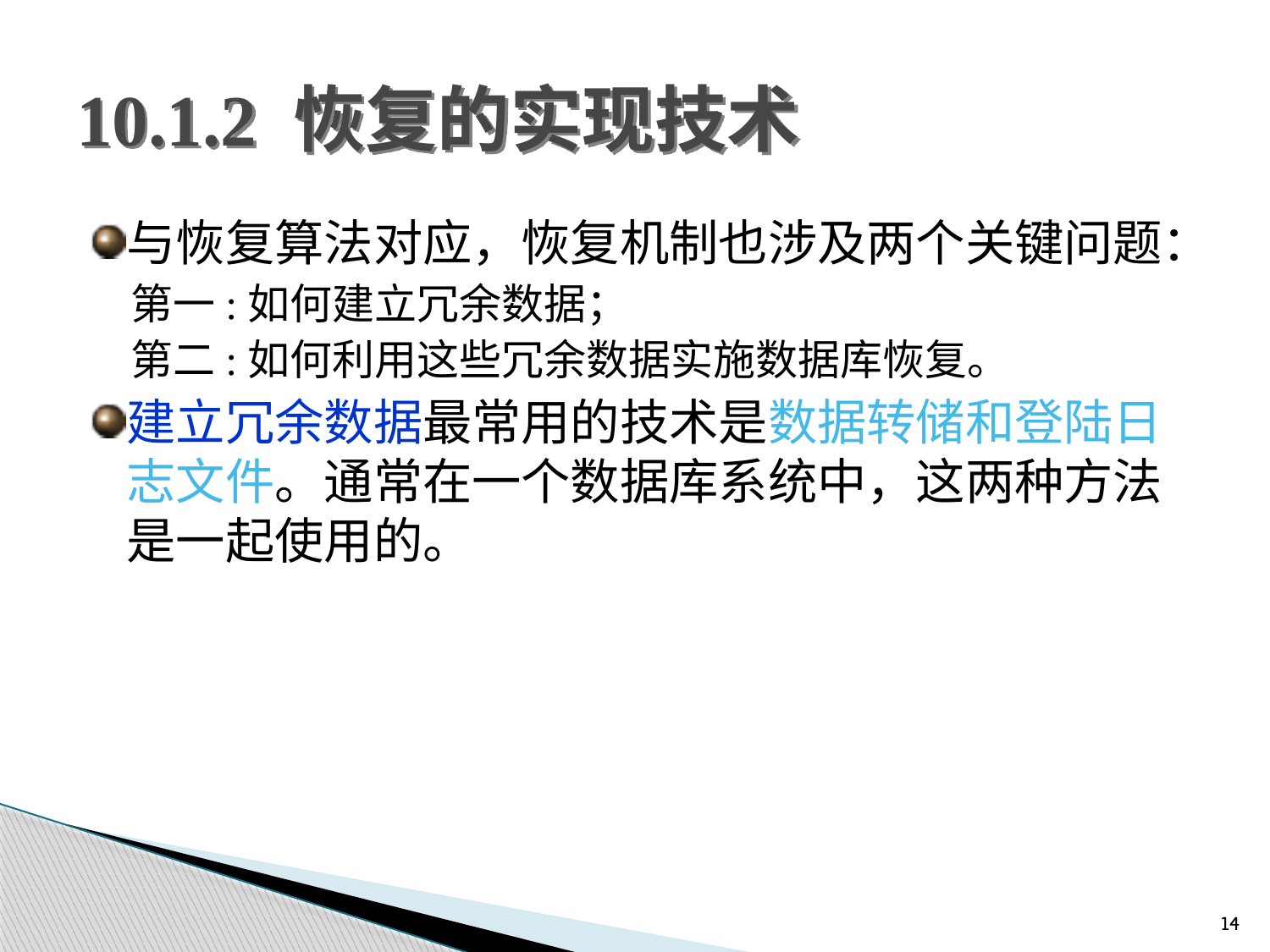

# 10.1.2 恢复的实现技术
与恢复算法对应，恢复机制也涉及两个关键问题：
第一:如何建立冗余数据；
第二:如何利用这些冗余数据实施数据库恢复。
建立冗余数据最常用的技术是数据转储和登陆日志文件。通常在一个数据库系统中，这两种方法是一起使用的。
14